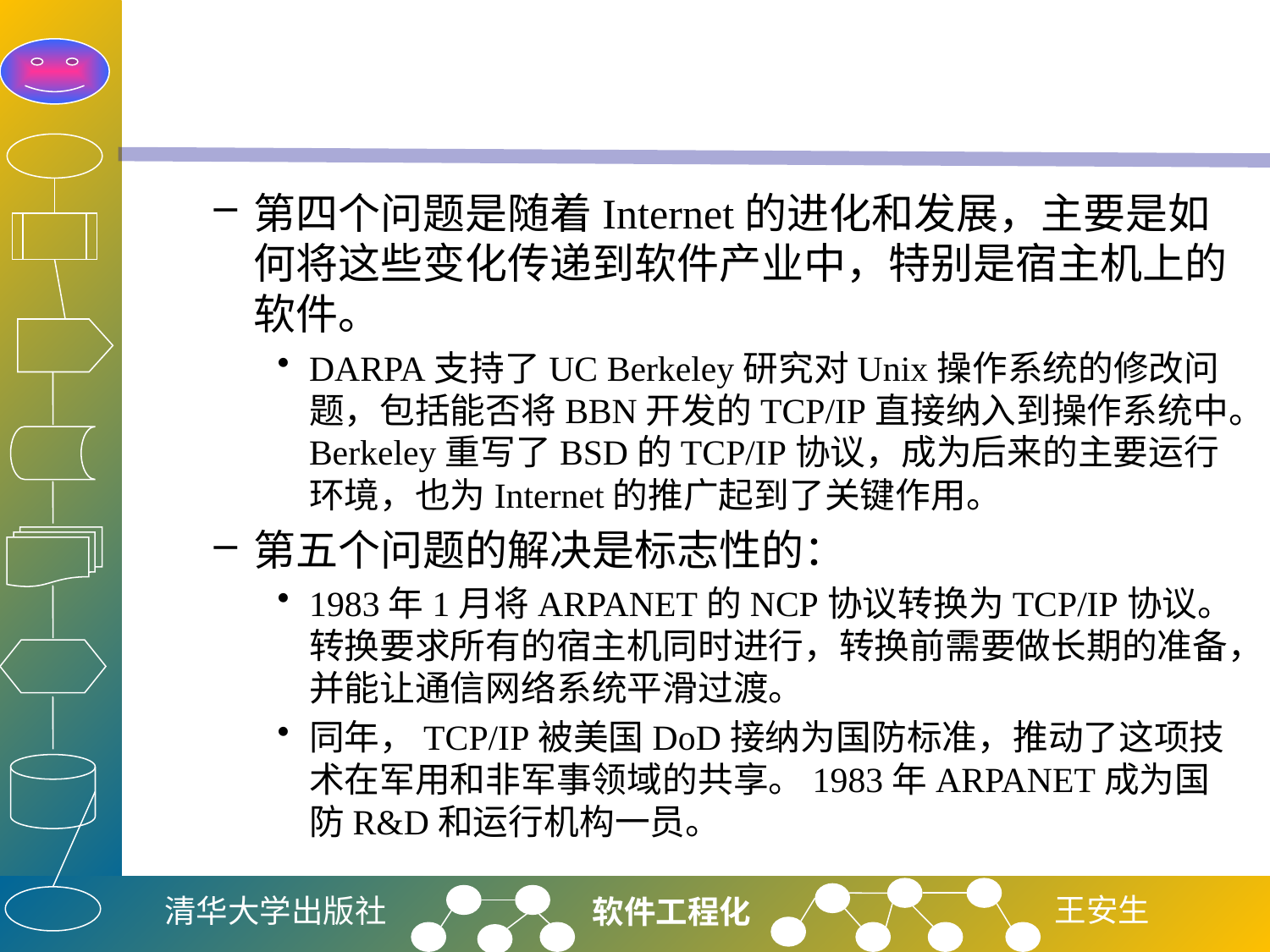

#
第四个问题是随着Internet的进化和发展，主要是如何将这些变化传递到软件产业中，特别是宿主机上的软件。
DARPA支持了UC Berkeley研究对Unix操作系统的修改问题，包括能否将BBN开发的TCP/IP直接纳入到操作系统中。Berkeley重写了BSD的TCP/IP协议，成为后来的主要运行环境，也为Internet的推广起到了关键作用。
第五个问题的解决是标志性的：
1983年1月将ARPANET的NCP协议转换为TCP/IP协议。转换要求所有的宿主机同时进行，转换前需要做长期的准备，并能让通信网络系统平滑过渡。
同年，TCP/IP被美国DoD接纳为国防标准，推动了这项技术在军用和非军事领域的共享。1983年ARPANET成为国防R&D和运行机构一员。